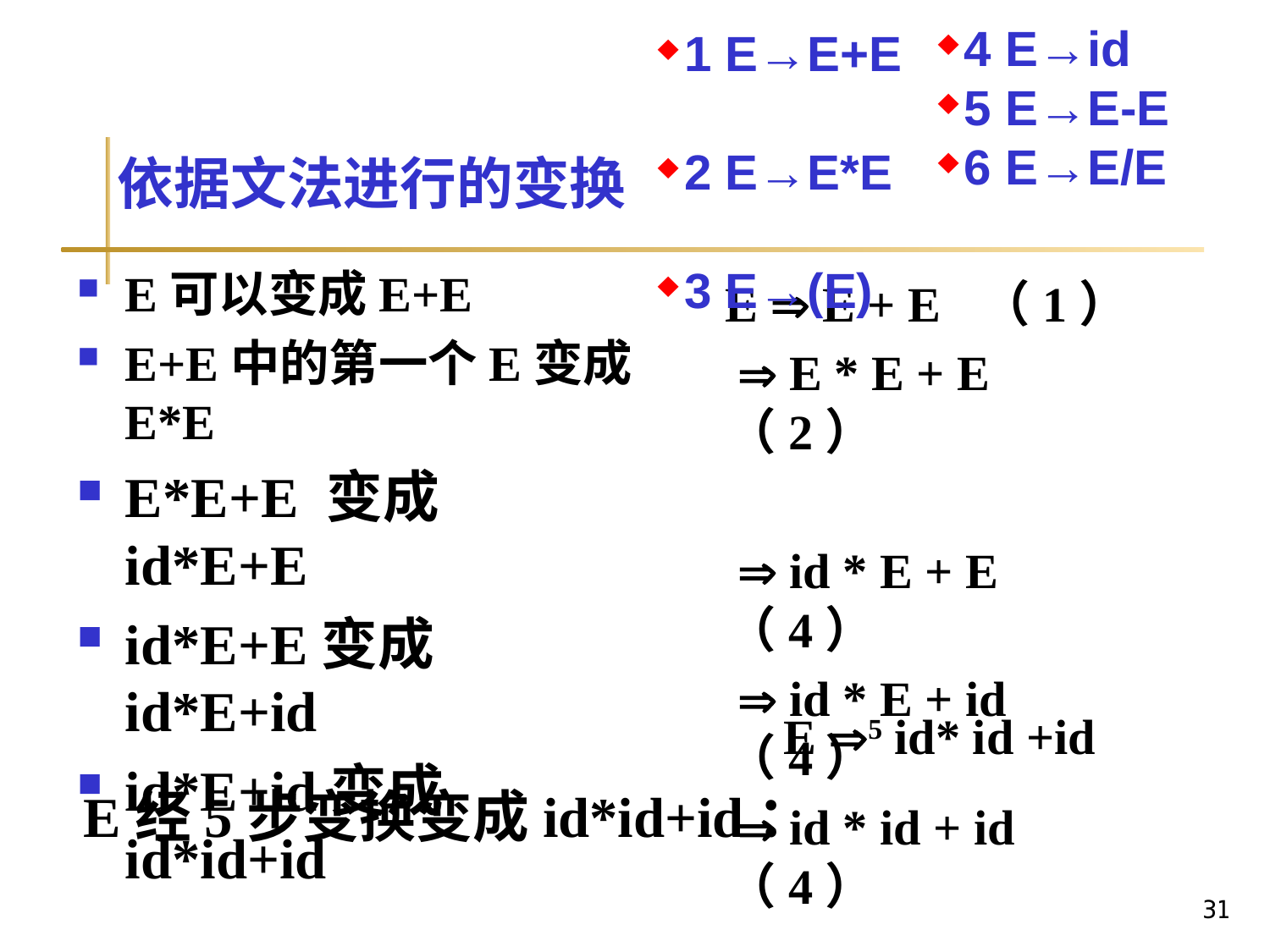

4 E→id
5 E→E-E
6 E→E/E
1 E→E+E
2 E→E*E
3 E→(E)
# 依据文法进行的变换
E可以变成E+E
E+E中的第一个E变成E*E
E*E+E 变成id*E+E
id*E+E变成id*E+id
id*E+id变成id*id+id
E ⇒ E + E   	（1）
 ⇒ E * E + E 	（2）

 ⇒ id * E + E 	（4）
 ⇒ id * E + id 	（4）
 ⇒ id * id + id	（4）
E ⇒5 id* id +id
E经5步变换变成id*id+id：
31